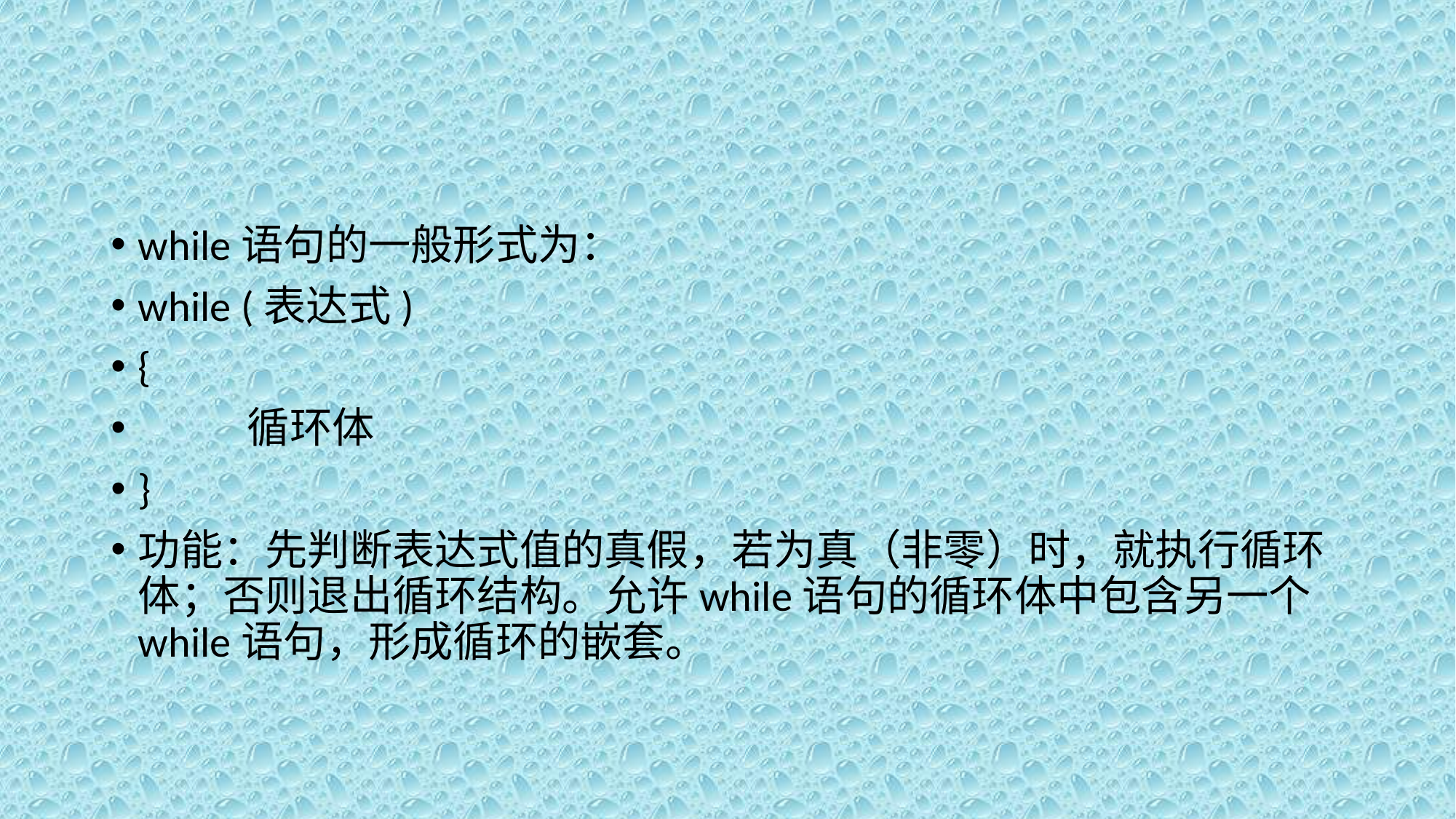

#
while语句的一般形式为：
while (表达式)
{
	循环体
}
功能：先判断表达式值的真假，若为真（非零）时，就执行循环体；否则退出循环结构。允许while语句的循环体中包含另一个while语句，形成循环的嵌套。